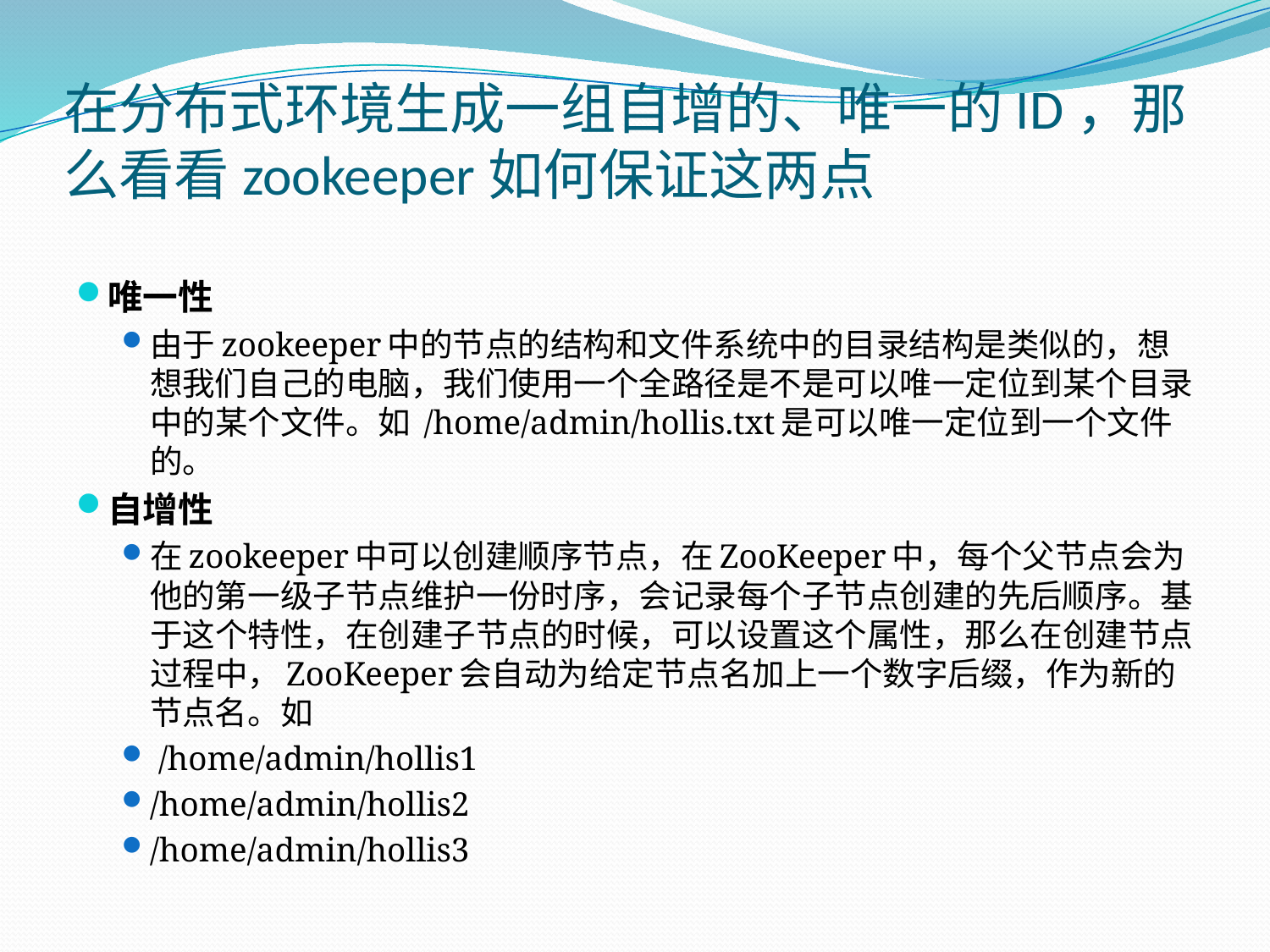

# 在分布式环境生成一组自增的、唯一的ID，那么看看zookeeper如何保证这两点
唯一性
由于zookeeper中的节点的结构和文件系统中的目录结构是类似的，想想我们自己的电脑，我们使用一个全路径是不是可以唯一定位到某个目录中的某个文件。如 /home/admin/hollis.txt是可以唯一定位到一个文件的。
自增性
在zookeeper中可以创建顺序节点，在ZooKeeper中，每个父节点会为他的第一级子节点维护一份时序，会记录每个子节点创建的先后顺序。基于这个特性，在创建子节点的时候，可以设置这个属性，那么在创建节点过程中，ZooKeeper会自动为给定节点名加上一个数字后缀，作为新的节点名。如
 /home/admin/hollis1
/home/admin/hollis2
/home/admin/hollis3